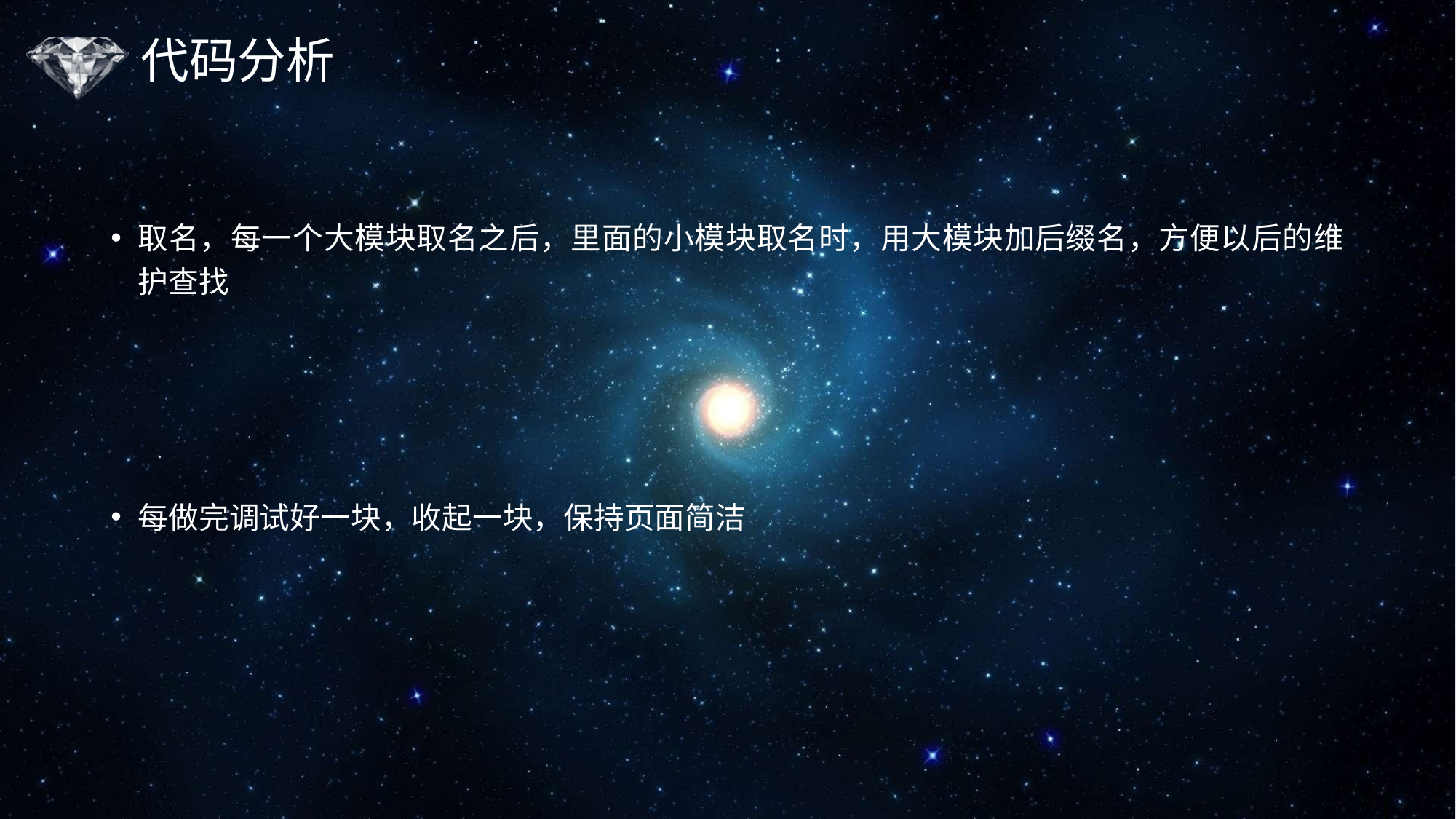

# 代码分析
取名，每一个大模块取名之后，里面的小模块取名时，用大模块加后缀名，方便以后的维护查找

每做完调试好一块，收起一块，保持页面简洁